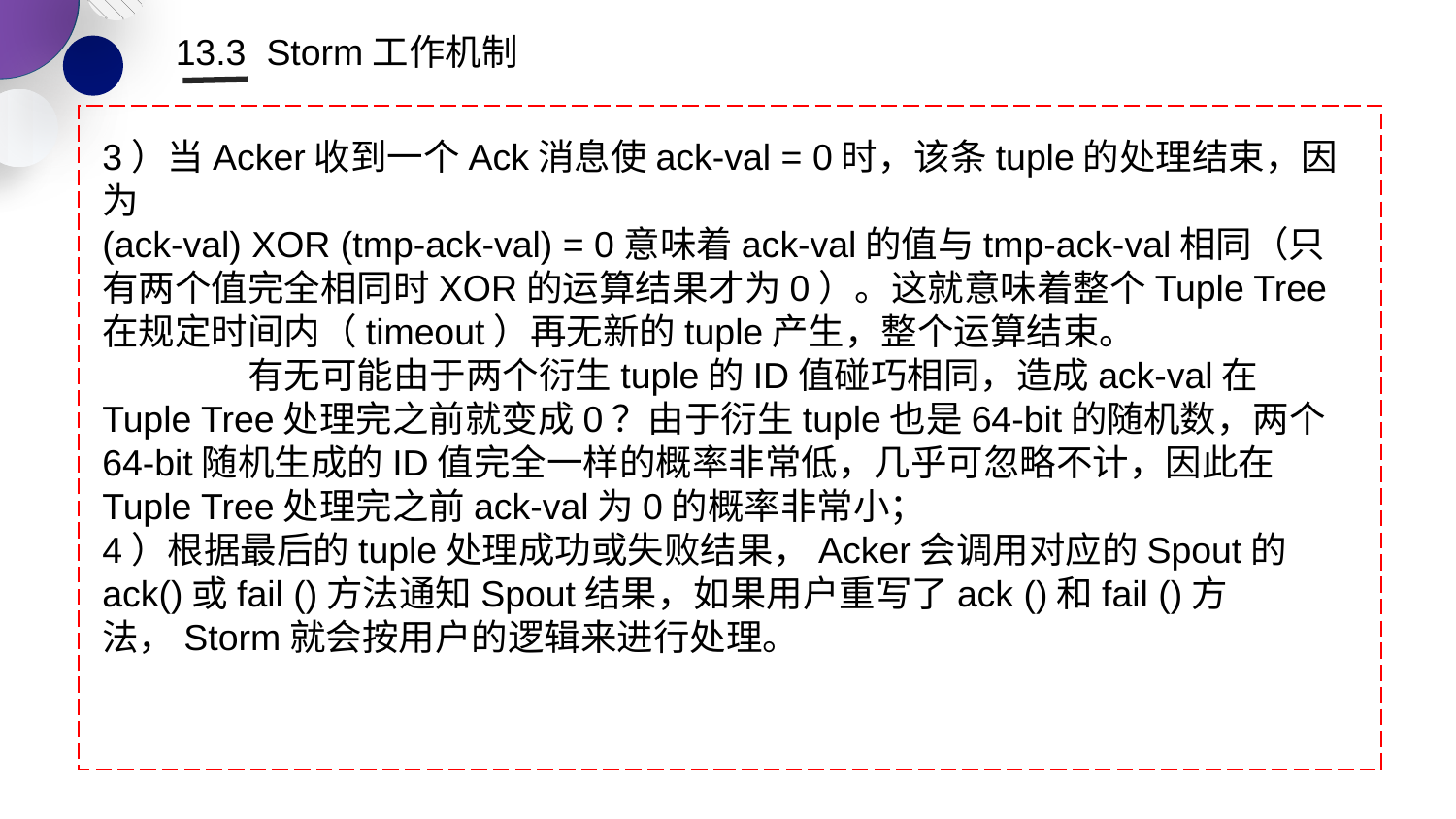

13.3  Storm工作机制

3）当Acker收到一个Ack消息使ack-val = 0时，该条tuple的处理结束，因为
(ack-val) XOR (tmp-ack-val) = 0意味着ack-val的值与tmp-ack-val相同（只有两个值完全相同时XOR的运算结果才为0）。这就意味着整个Tuple Tree在规定时间内（timeout）再无新的tuple产生，整个运算结束。
	有无可能由于两个衍生tuple的ID值碰巧相同，造成ack-val在Tuple Tree处理完之前就变成0？由于衍生tuple也是64-bit的随机数，两个64-bit随机生成的ID值完全一样的概率非常低，几乎可忽略不计，因此在Tuple Tree处理完之前ack-val为0的概率非常小；
4）根据最后的tuple处理成功或失败结果，Acker会调用对应的Spout的ack()或fail ()方法通知Spout结果，如果用户重写了ack ()和fail ()方法，Storm就会按用户的逻辑来进行处理。